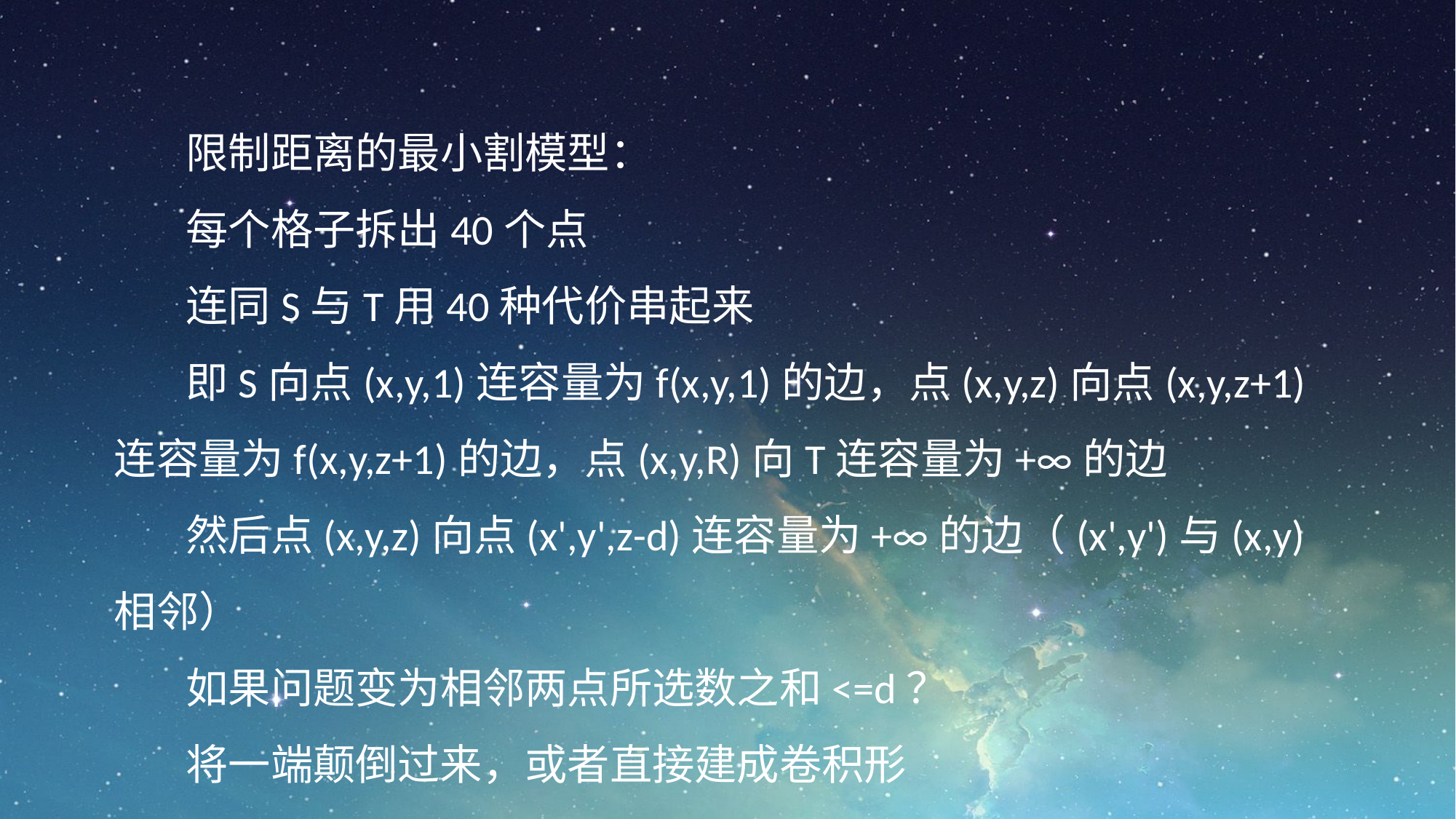

限制距离的最小割模型：
每个格子拆出40个点
连同S与T用40种代价串起来
即S向点(x,y,1)连容量为f(x,y,1)的边，点(x,y,z)向点(x,y,z+1)连容量为f(x,y,z+1)的边，点(x,y,R)向T连容量为+∞的边
然后点(x,y,z)向点(x',y',z-d)连容量为+∞的边（(x',y')与(x,y)相邻）
如果问题变为相邻两点所选数之和<=d？
将一端颠倒过来，或者直接建成卷积形